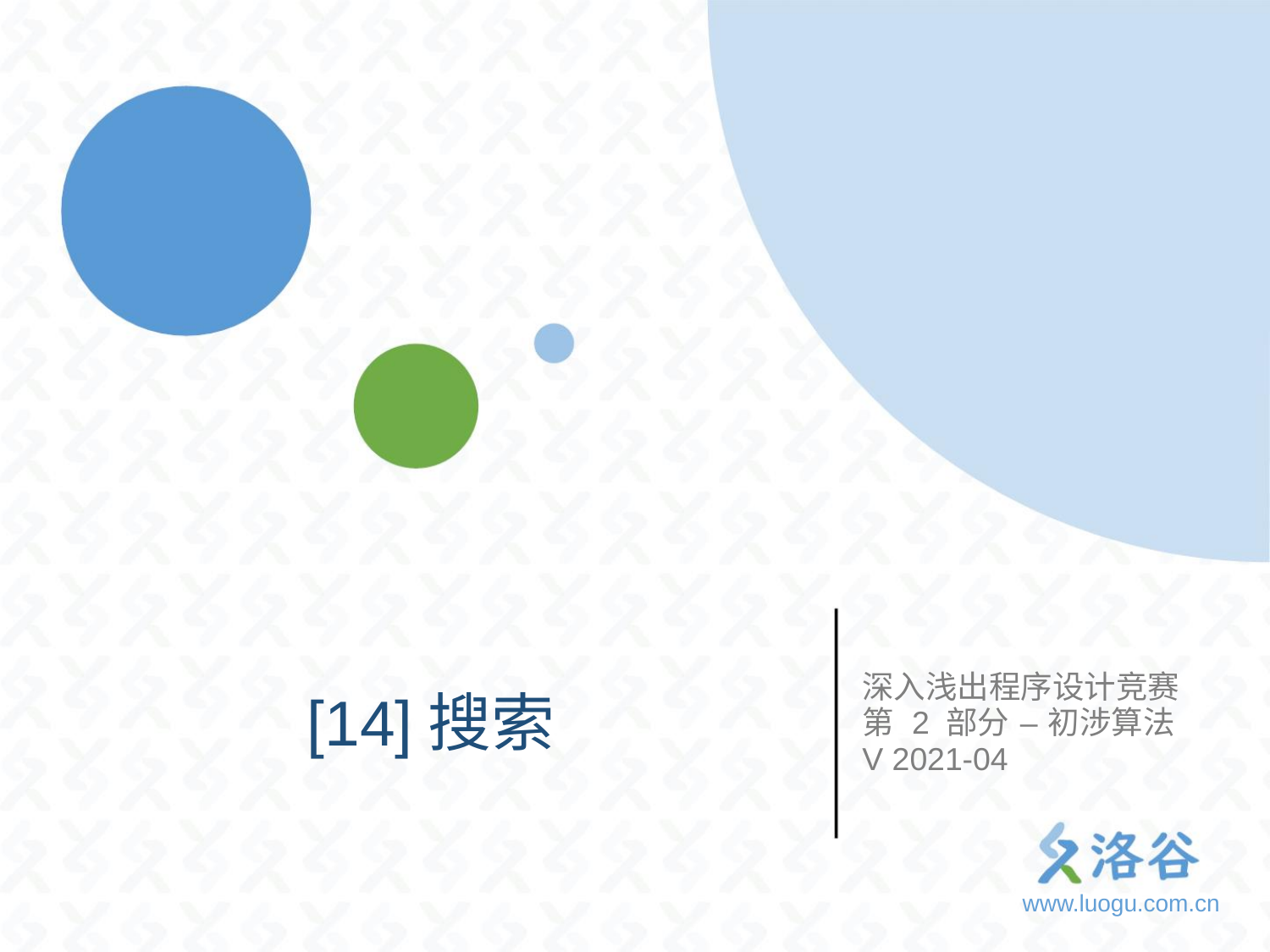

深入浅出程序设计竞赛
第 2 部分 – 初涉算法
V 2021-04
[14]搜索
www.luogu.com.cn